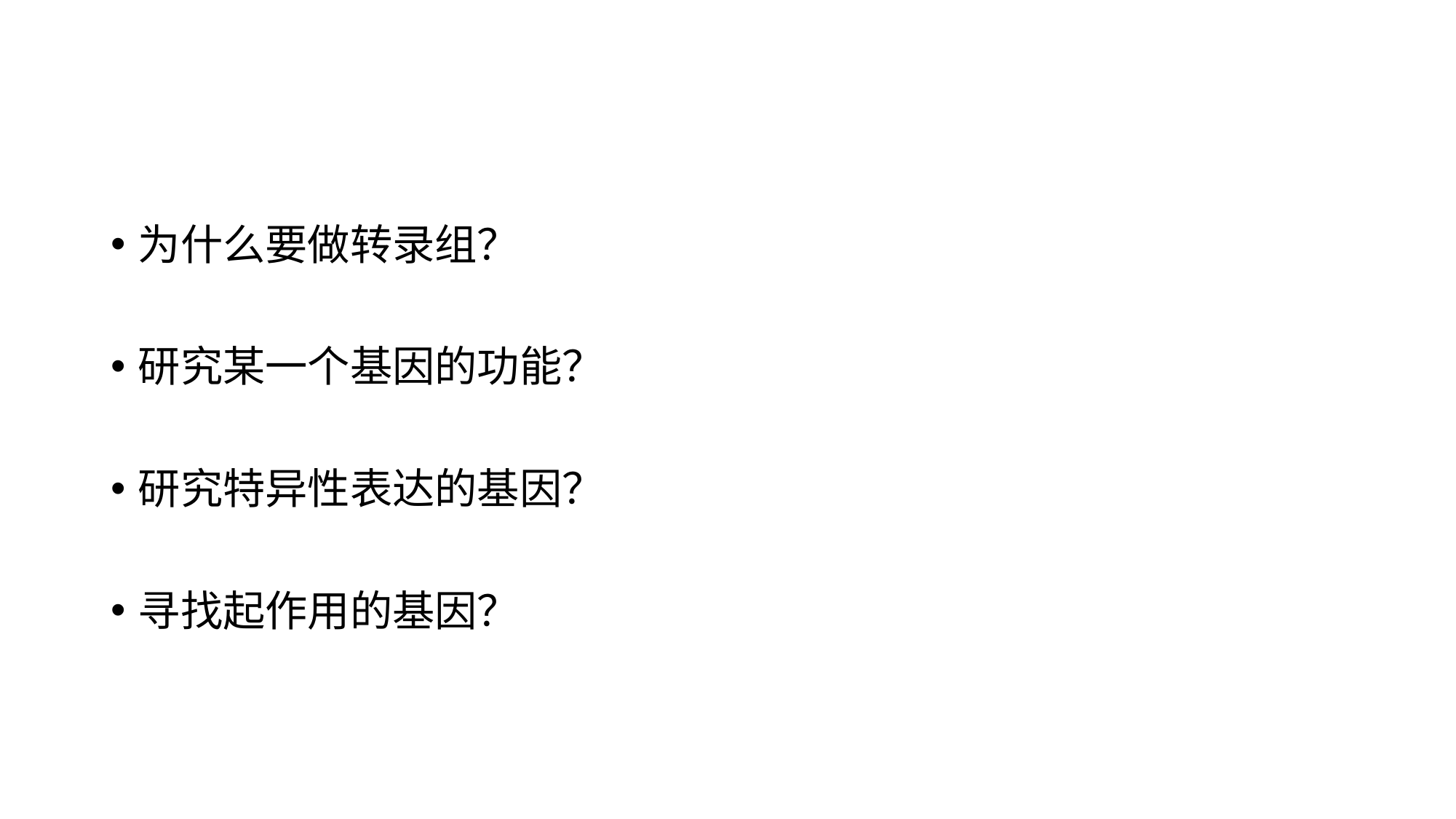

#
为什么要做转录组？

研究某一个基因的功能？

研究特异性表达的基因？

寻找起作用的基因？